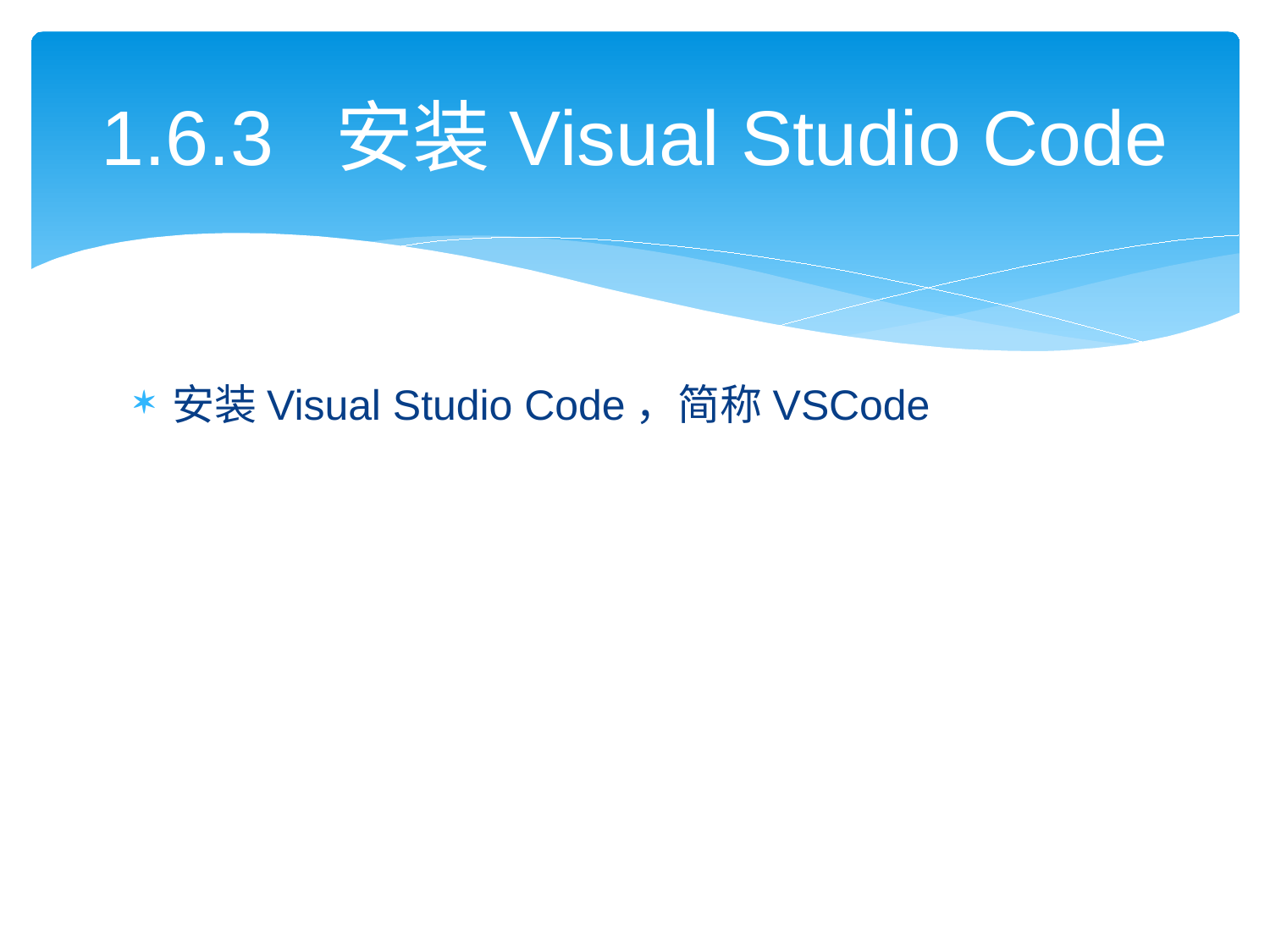

# 1.6.3  安装Visual Studio Code
安装Visual Studio Code，简称VSCode